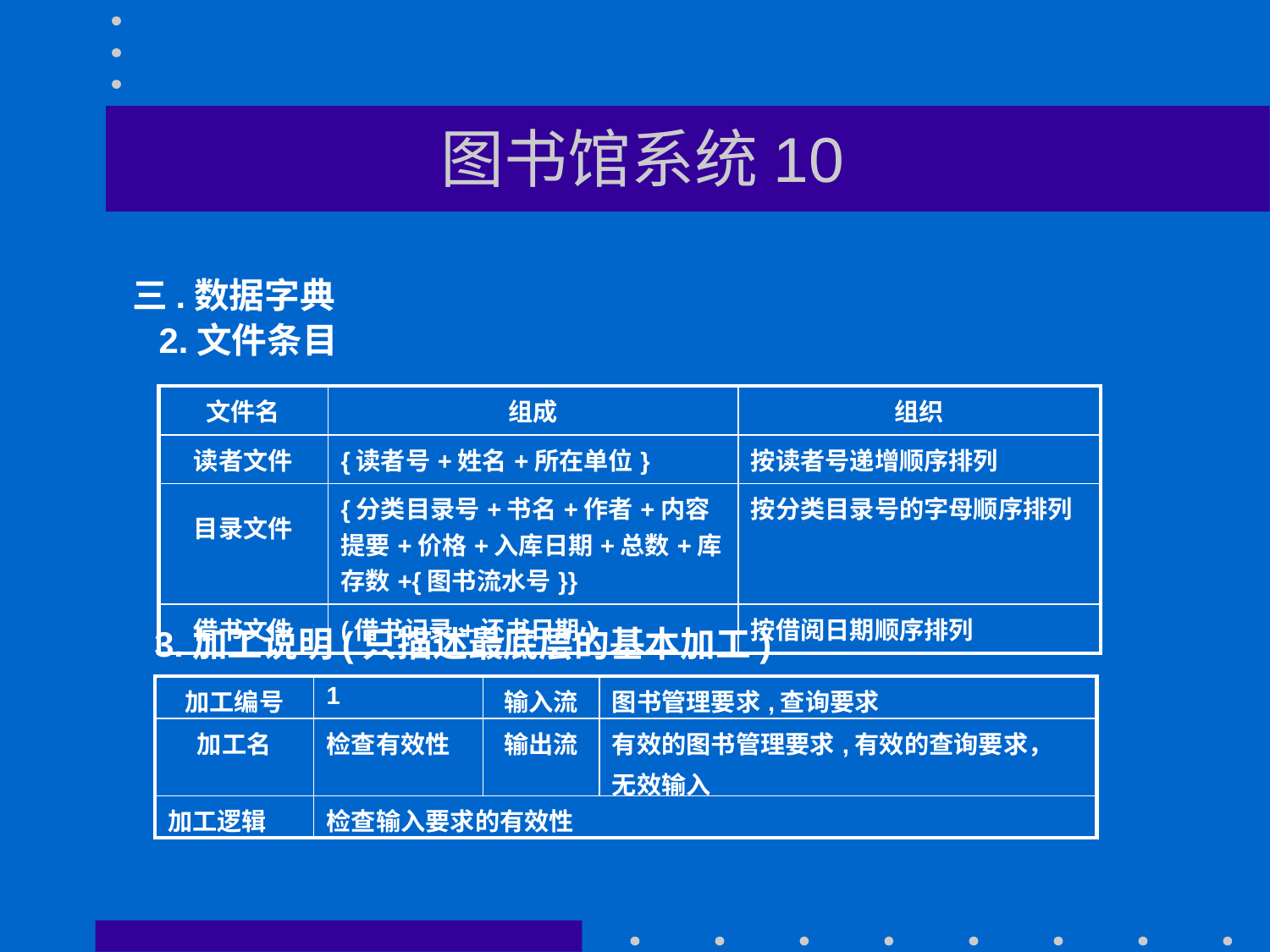

# 图书馆系统10
三.数据字典
   2.文件条目
| 文件名 | 组成 | 组织 |
| --- | --- | --- |
| 读者文件 | {读者号+姓名+所在单位} | 按读者号递增顺序排列 |
| 目录文件 | {分类目录号+书名+作者+内容提要+价格+入库日期+总数+库存数+{图书流水号}} | 按分类目录号的字母顺序排列 |
| 借书文件 | (借书记录+还书日期) | 按借阅日期顺序排列 |
3.加工说明(只描述最底层的基本加工)

| 加工编号 | 1 | 输入流 | 图书管理要求,查询要求 |
| --- | --- | --- | --- |
| 加工名 | 检查有效性 | 输出流 | 有效的图书管理要求,有效的查询要求， 无效输入 |
| 加工逻辑 | 检查输入要求的有效性 |  |  |

94